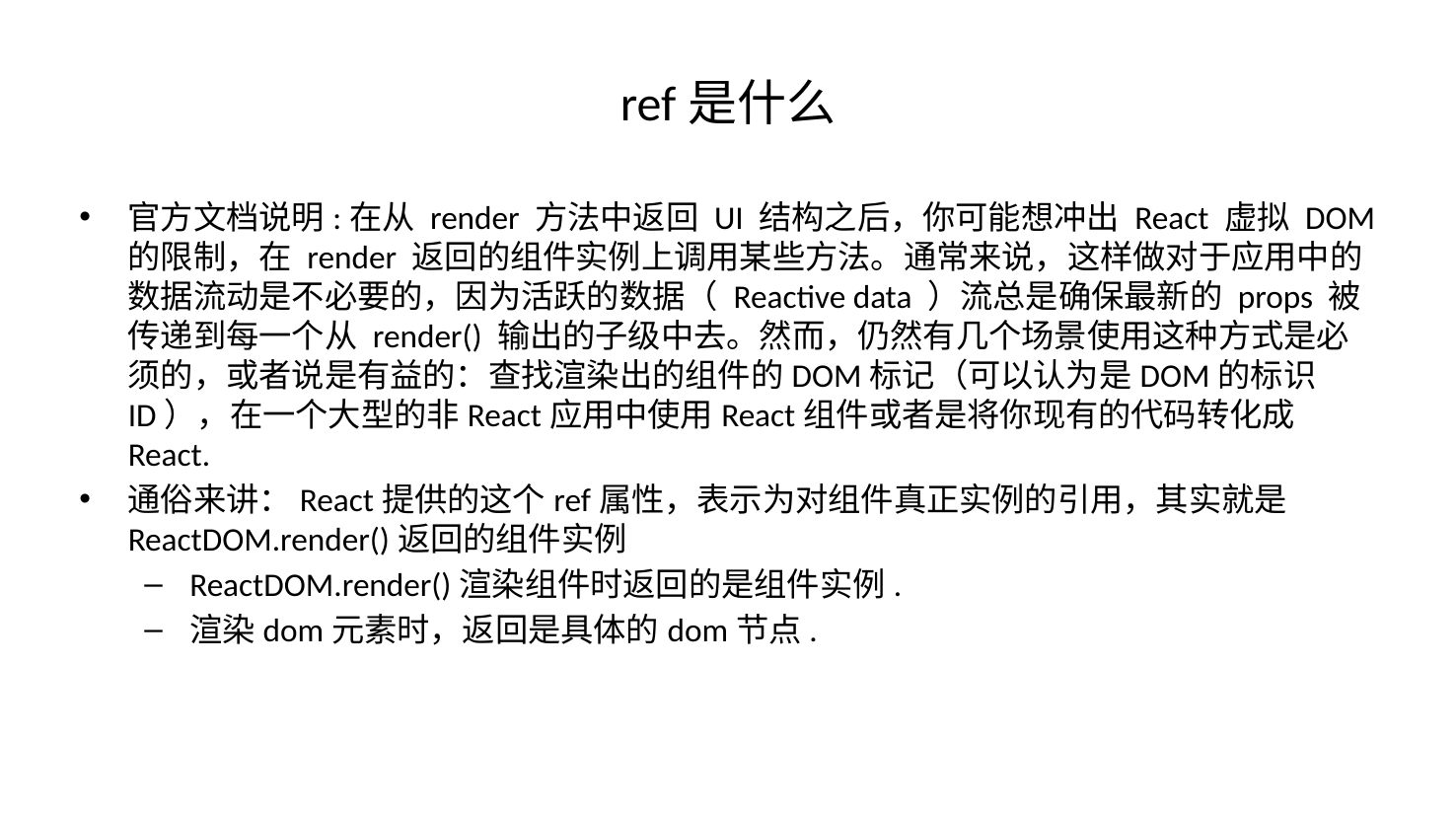

# ref是什么
官方文档说明:在从 render 方法中返回 UI 结构之后，你可能想冲出 React 虚拟 DOM 的限制，在 render 返回的组件实例上调用某些方法。通常来说，这样做对于应用中的数据流动是不必要的，因为活跃的数据（ Reactive data ）流总是确保最新的 props 被传递到每一个从 render() 输出的子级中去。然而，仍然有几个场景使用这种方式是必须的，或者说是有益的：查找渲染出的组件的DOM标记（可以认为是DOM的标识ID），在一个大型的非React应用中使用React组件或者是将你现有的代码转化成React.
通俗来讲：React提供的这个ref属性，表示为对组件真正实例的引用，其实就是ReactDOM.render()返回的组件实例
ReactDOM.render()渲染组件时返回的是组件实例.
渲染dom元素时，返回是具体的dom节点.